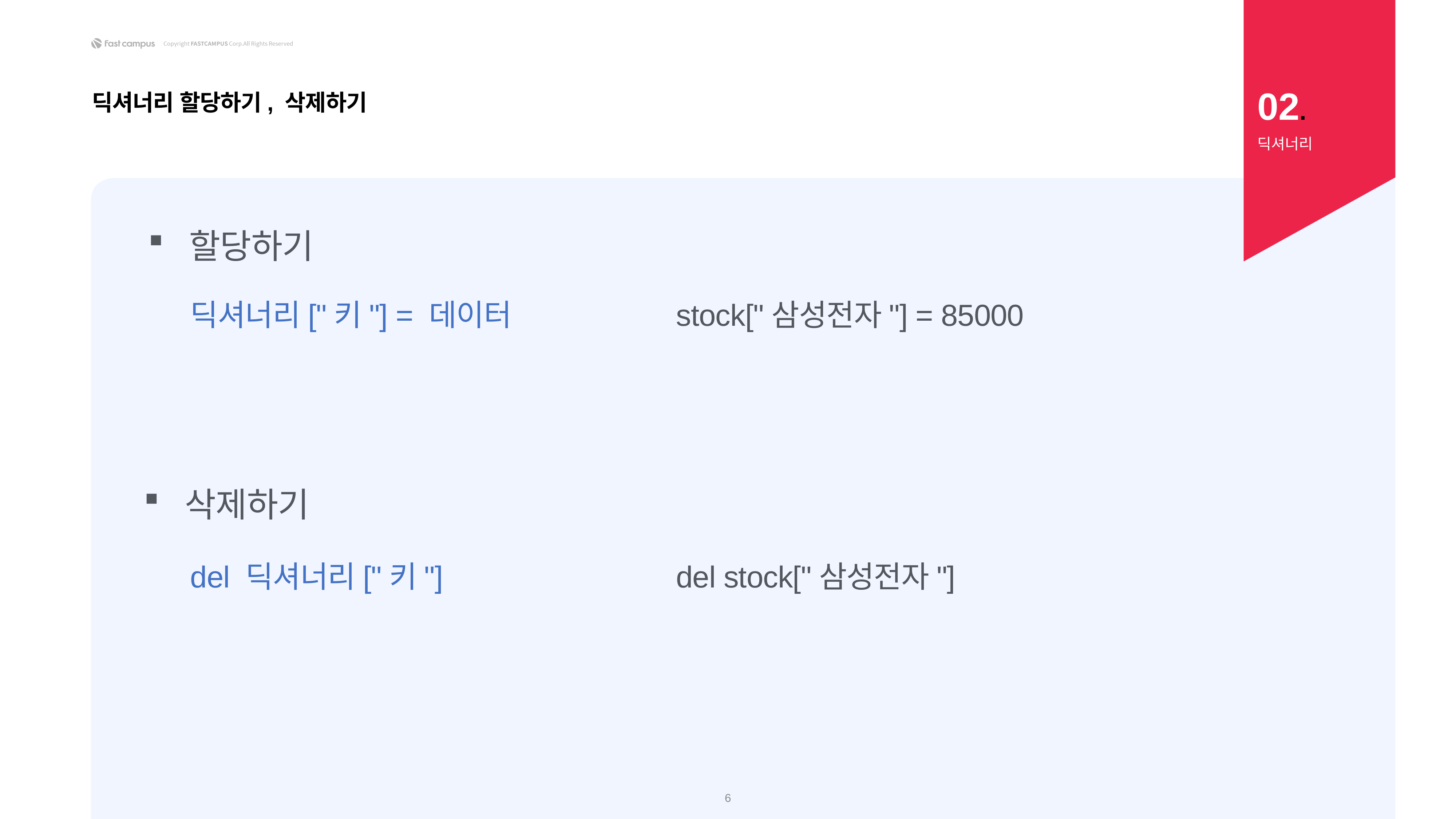

02.
딕셔너리 할당하기, 삭제하기
딕셔너리
할당하기
딕셔너리["키"] = 데이터
stock["삼성전자"] = 85000
삭제하기
del 딕셔너리["키"]
del stock["삼성전자"]
6